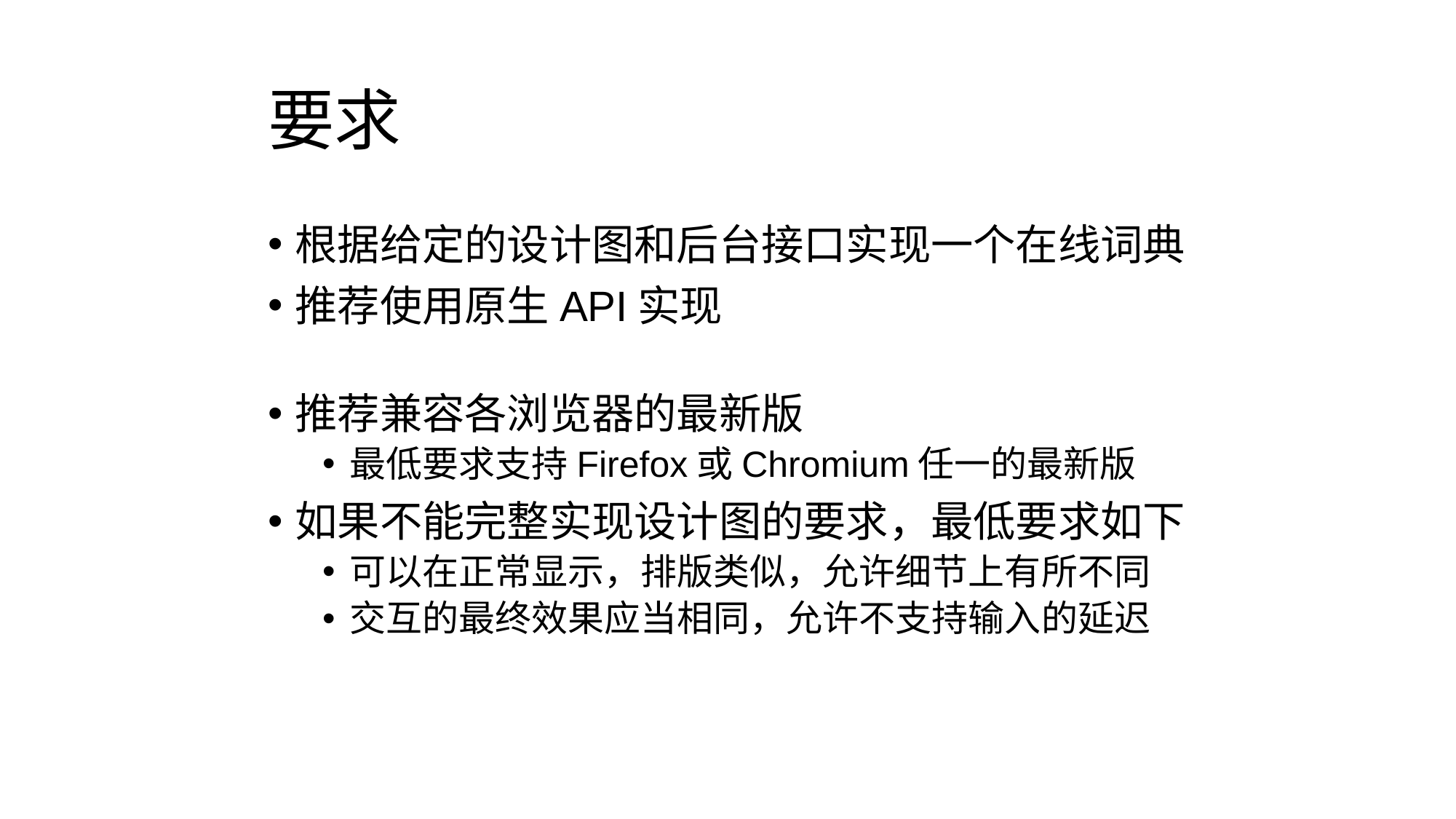

# 要求
根据给定的设计图和后台接口实现一个在线词典
推荐使用原生API实现

推荐兼容各浏览器的最新版
最低要求支持Firefox或Chromium任一的最新版
如果不能完整实现设计图的要求，最低要求如下
可以在正常显示，排版类似，允许细节上有所不同
交互的最终效果应当相同，允许不支持输入的延迟